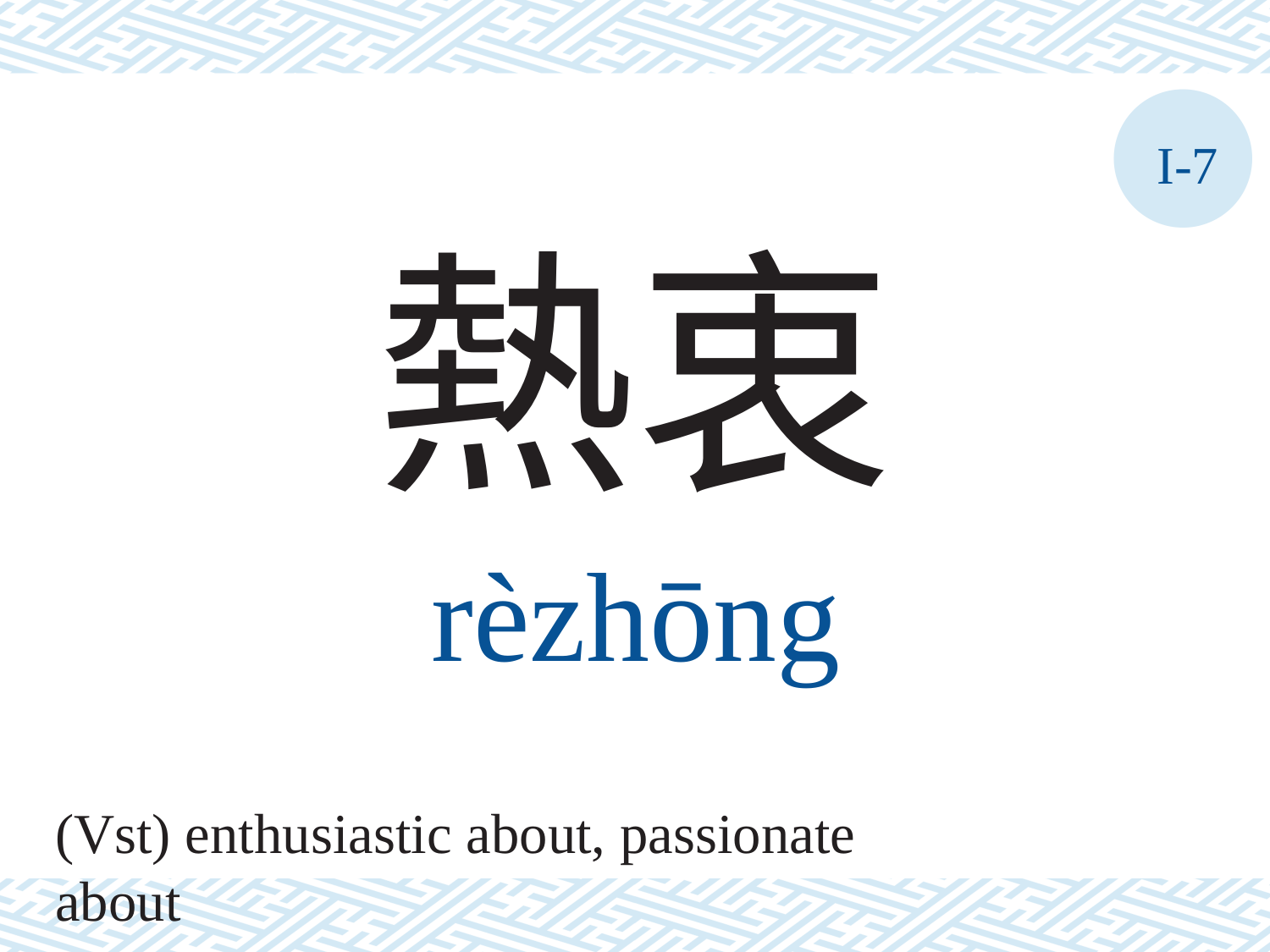

I-7
熱衷
rèzhōng
(Vst) enthusiastic about, passionate about